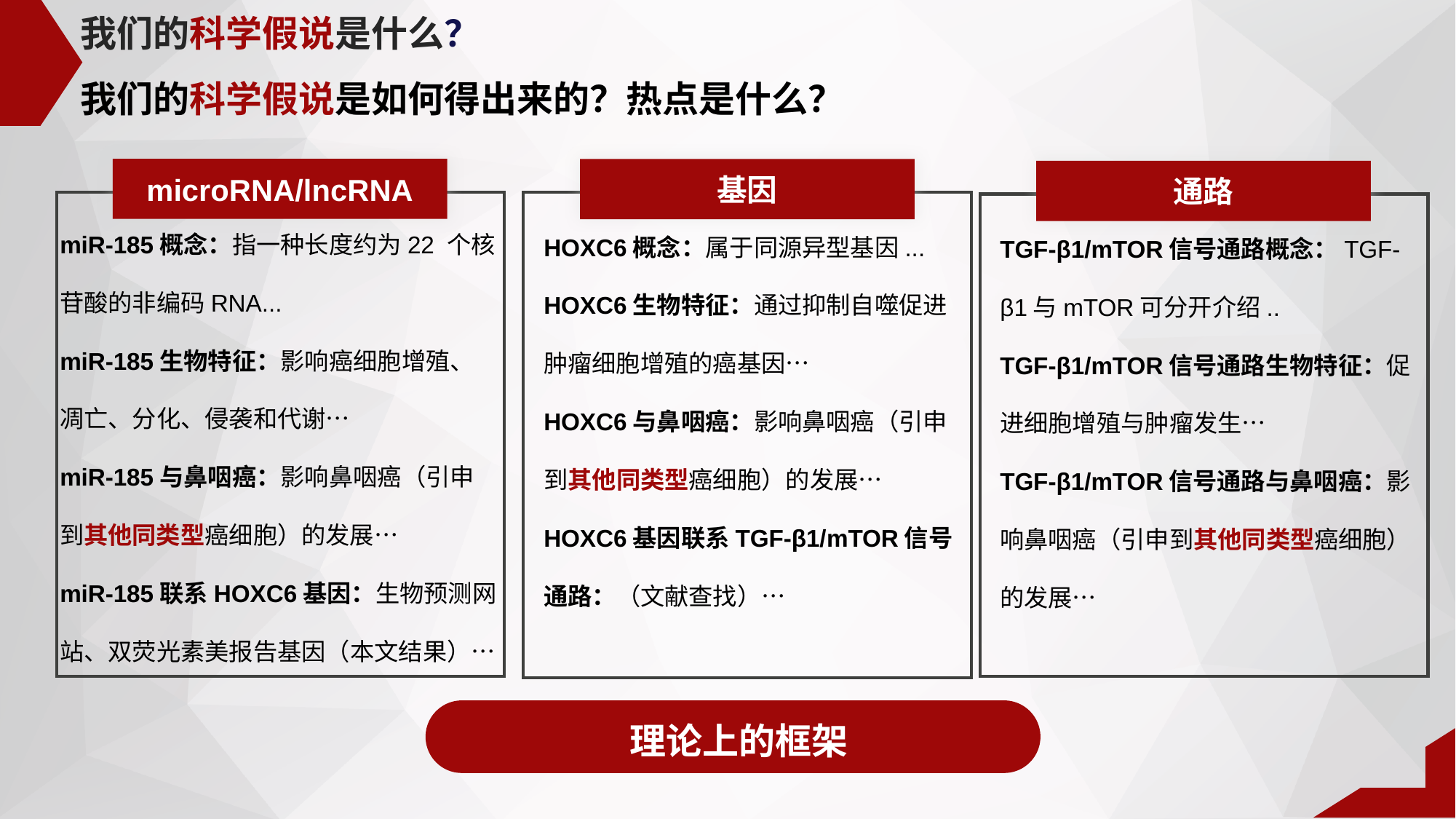

我们的科学假说是什么？
我们的科学假说是如何得出来的？热点是什么？

microRNA/lncRNA
基因
通路

miR-185概念：指一种长度约为22 个核苷酸的非编码RNA...
miR-185生物特征：影响癌细胞增殖、凋亡、分化、侵袭和代谢…
miR-185与鼻咽癌：影响鼻咽癌（引申到其他同类型癌细胞）的发展…
miR-185联系HOXC6基因：生物预测网站、双荧光素美报告基因（本文结果）…
HOXC6概念：属于同源异型基因...
HOXC6生物特征：通过抑制自噬促进肿瘤细胞增殖的癌基因…
HOXC6与鼻咽癌：影响鼻咽癌（引申到其他同类型癌细胞）的发展…
HOXC6基因联系TGF-β1/mTOR信号通路：（文献查找）…
TGF-β1/mTOR信号通路概念：TGF-β1与mTOR可分开介绍..
TGF-β1/mTOR信号通路生物特征：促进细胞增殖与肿瘤发生…
TGF-β1/mTOR信号通路与鼻咽癌：影响鼻咽癌（引申到其他同类型癌细胞）的发展…
理论上的框架